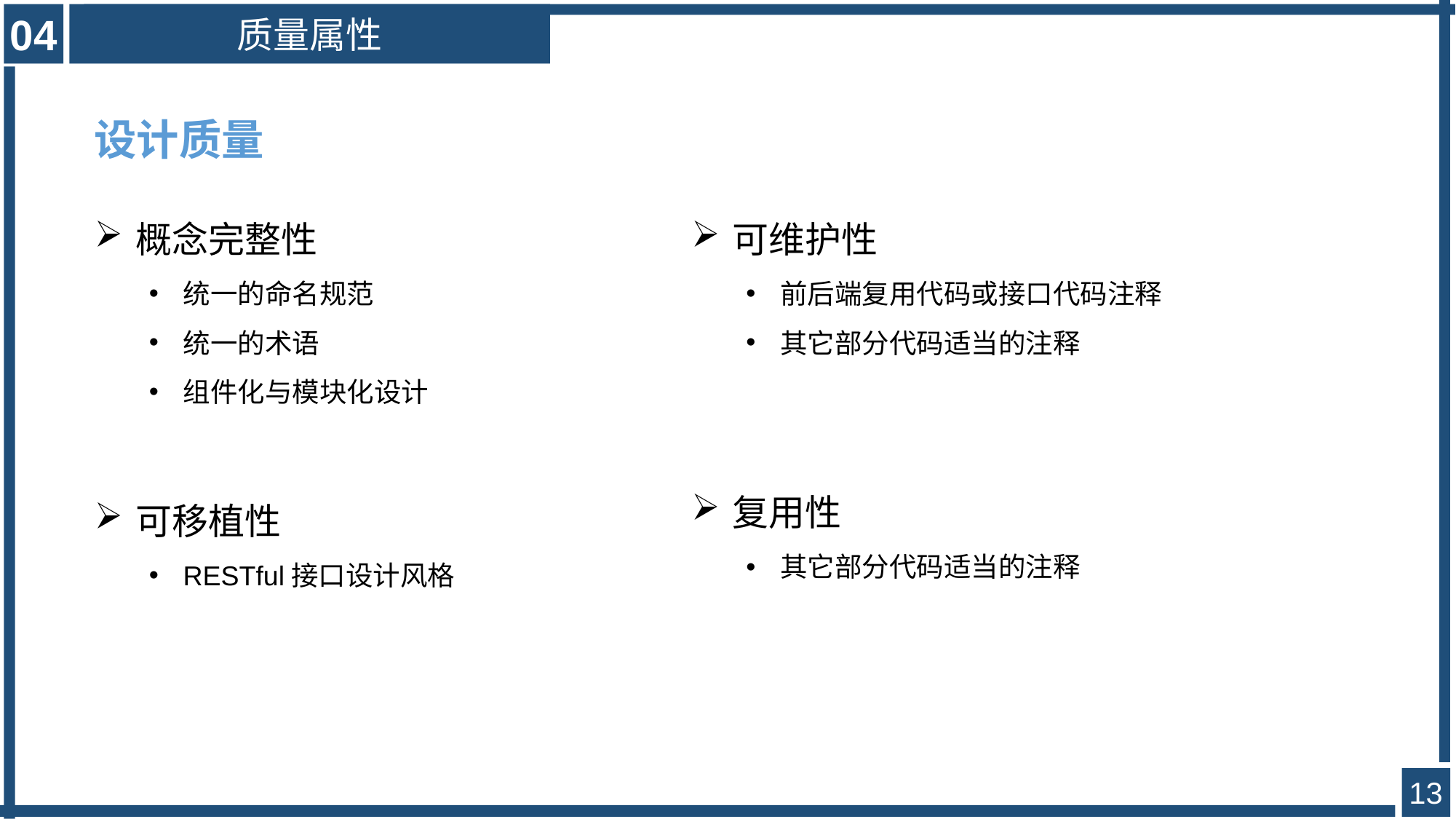

04
质量属性

设计质量

概念完整性
统一的命名规范
统一的术语
组件化与模块化设计
可维护性
前后端复用代码或接口代码注释
其它部分代码适当的注释

可移植性
RESTful接口设计风格
复用性
其它部分代码适当的注释

13